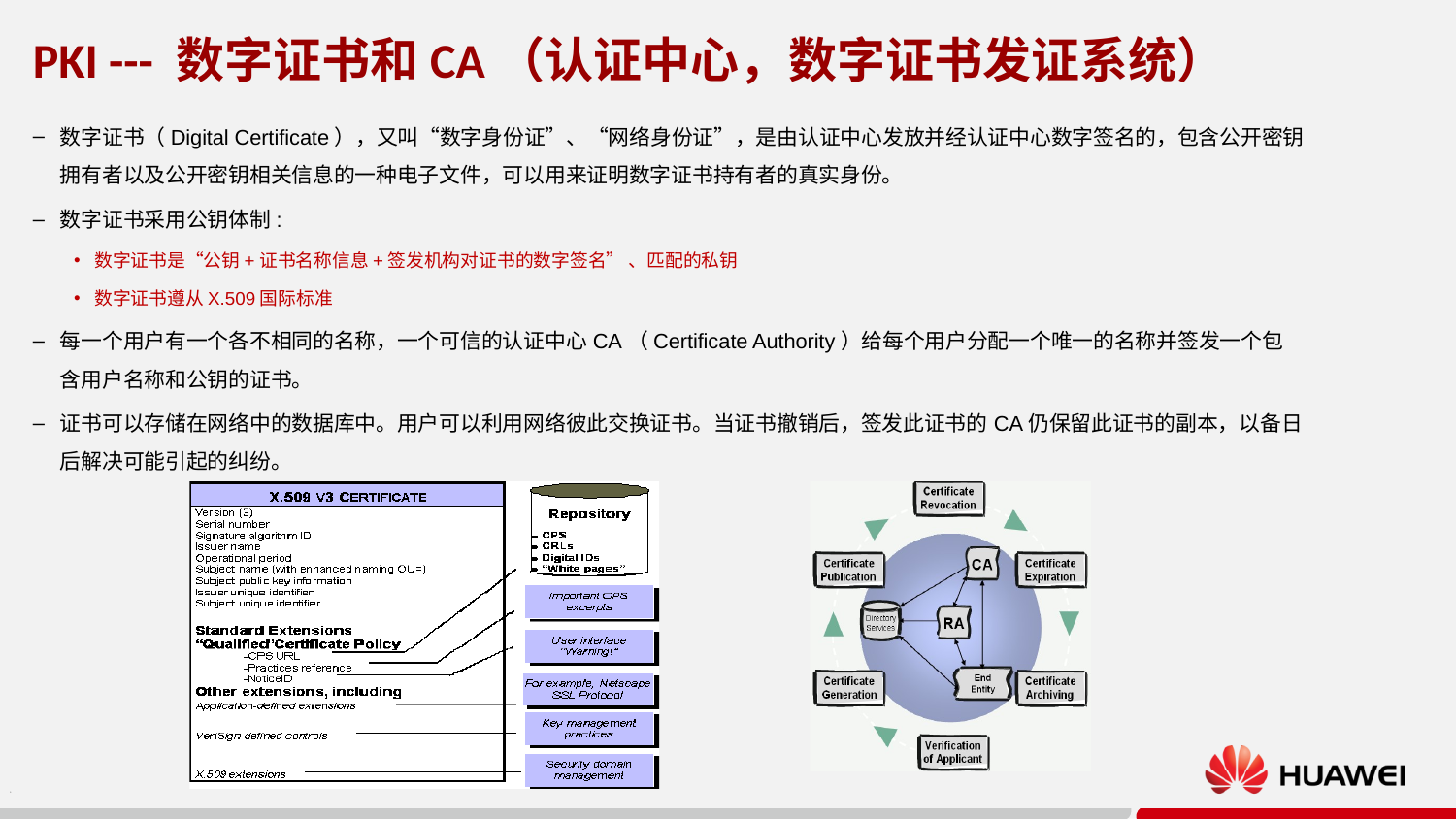

# PKI --- 数字证书和CA（认证中心，数字证书发证系统）
数字证书（Digital Certificate），又叫“数字身份证”、“网络身份证”，是由认证中心发放并经认证中心数字签名的，包含公开密钥拥有者以及公开密钥相关信息的一种电子文件，可以用来证明数字证书持有者的真实身份。
数字证书采用公钥体制:
数字证书是“公钥+证书名称信息+签发机构对证书的数字签名” 、匹配的私钥
数字证书遵从X.509国际标准
每一个用户有一个各不相同的名称，一个可信的认证中心CA（Certificate Authority）给每个用户分配一个唯一的名称并签发一个包含用户名称和公钥的证书。
证书可以存储在网络中的数据库中。用户可以利用网络彼此交换证书。当证书撤销后，签发此证书的CA仍保留此证书的副本，以备日后解决可能引起的纠纷。

5